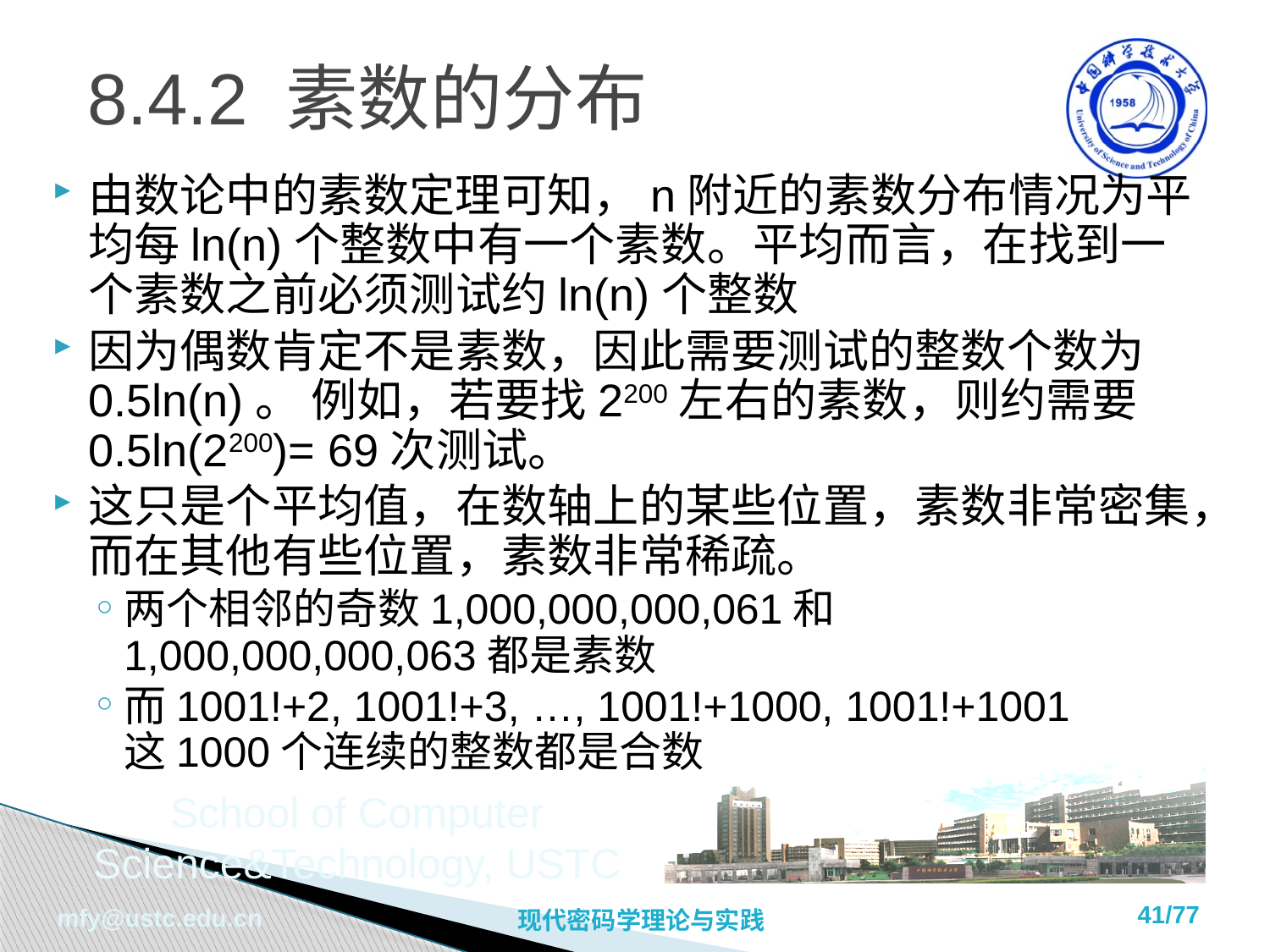

# 8.4.2 素数的分布
由数论中的素数定理可知，n附近的素数分布情况为平均每ln(n)个整数中有一个素数。平均而言，在找到一个素数之前必须测试约ln(n)个整数
因为偶数肯定不是素数，因此需要测试的整数个数为0.5ln(n)。 例如，若要找2200左右的素数，则约需要     0.5ln(2200)= 69次测试。
这只是个平均值，在数轴上的某些位置，素数非常密集，而在其他有些位置，素数非常稀疏。
两个相邻的奇数1,000,000,000,061和1,000,000,000,063都是素数
而1001!+2, 1001!+3, …, 1001!+1000, 1001!+1001       这1000个连续的整数都是合数